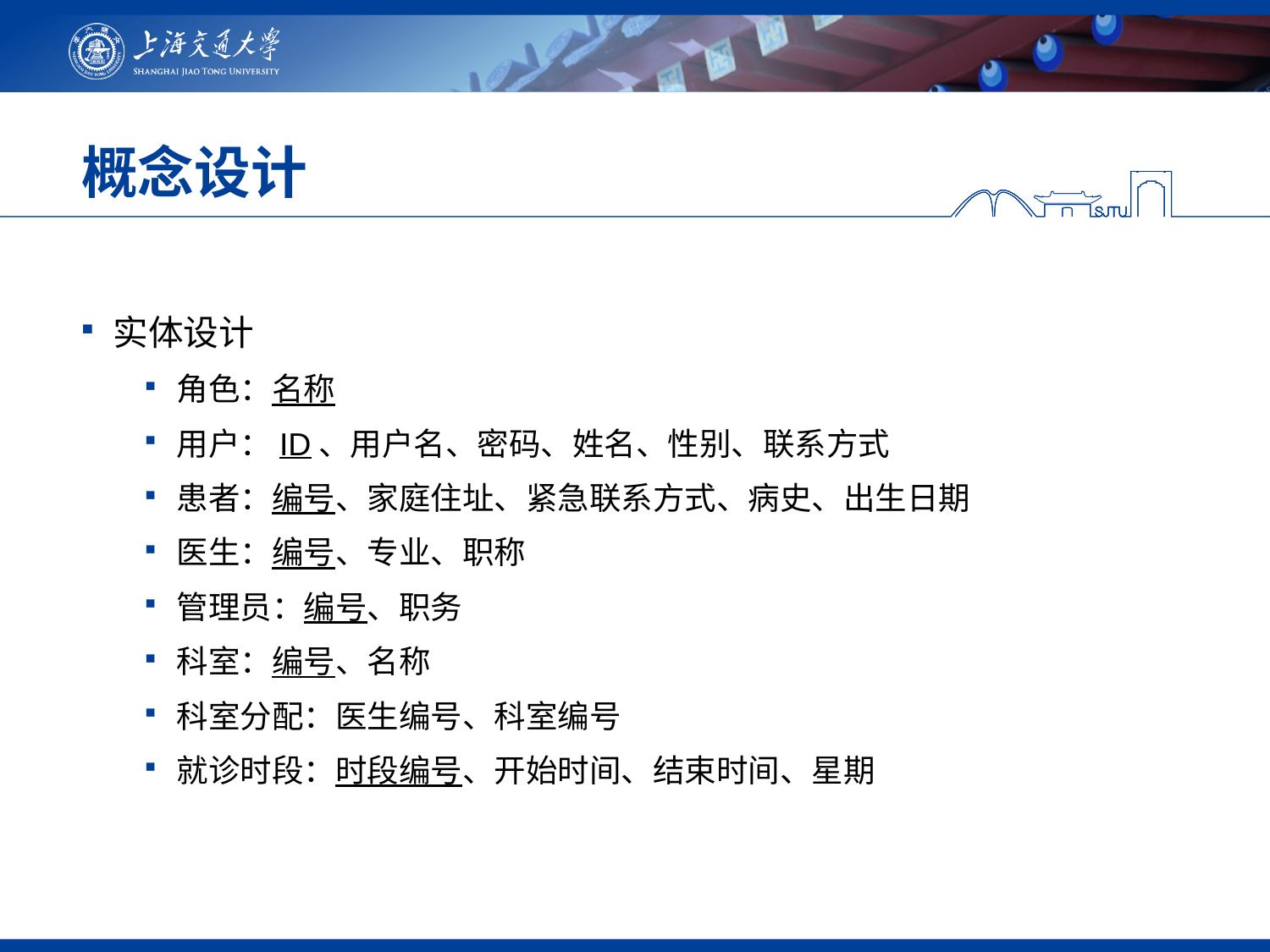

# 概念设计
实体设计
角色：名称
用户：ID、用户名、密码、姓名、性别、联系方式
患者：编号、家庭住址、紧急联系方式、病史、出生日期
医生：编号、专业、职称
管理员：编号、职务
科室：编号、名称
科室分配：医生编号、科室编号
就诊时段：时段编号、开始时间、结束时间、星期